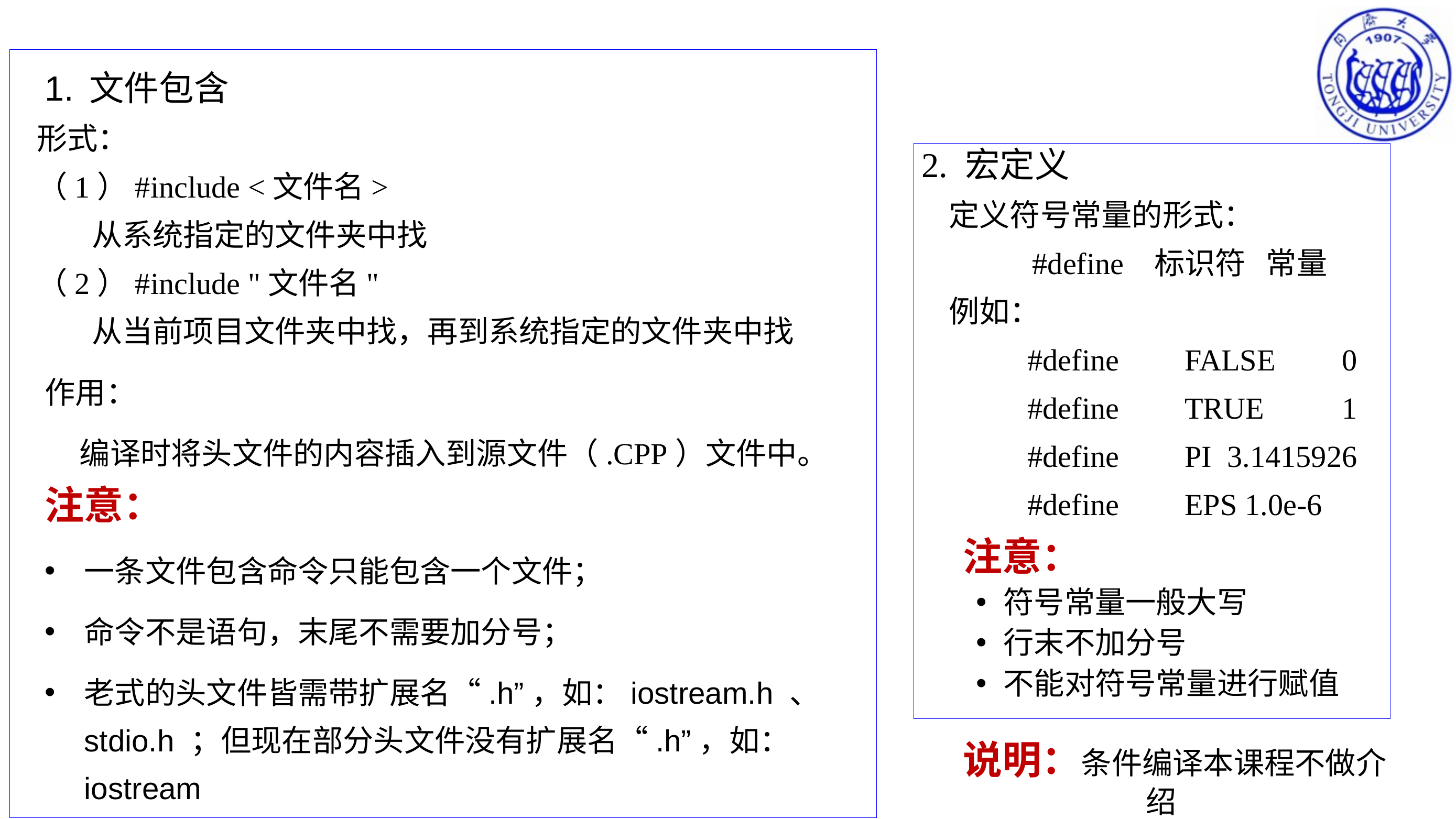

文件包含
形式：
（1）#include <文件名>
	   从系统指定的文件夹中找
（2）#include "文件名"
	   从当前项目文件夹中找，再到系统指定的文件夹中找
作用：
    编译时将头文件的内容插入到源文件（.CPP）文件中。
  注意：
一条文件包含命令只能包含一个文件；
命令不是语句，末尾不需要加分号；
老式的头文件皆需带扩展名“.h”，如：iostream.h 、 stdio.h ；但现在部分头文件没有扩展名“.h”，如： iostream

2. 宏定义
	定义符号常量的形式：
	           #define   标识符   常量
	例如：
		#define 	FALSE  	0
		#define 	TRUE  	1
		#define 	PI  3.1415926
		#define  	EPS 1.0e-6
	 注意：
符号常量一般大写
行末不加分号
不能对符号常量进行赋值

  说明：条件编译本课程不做介绍